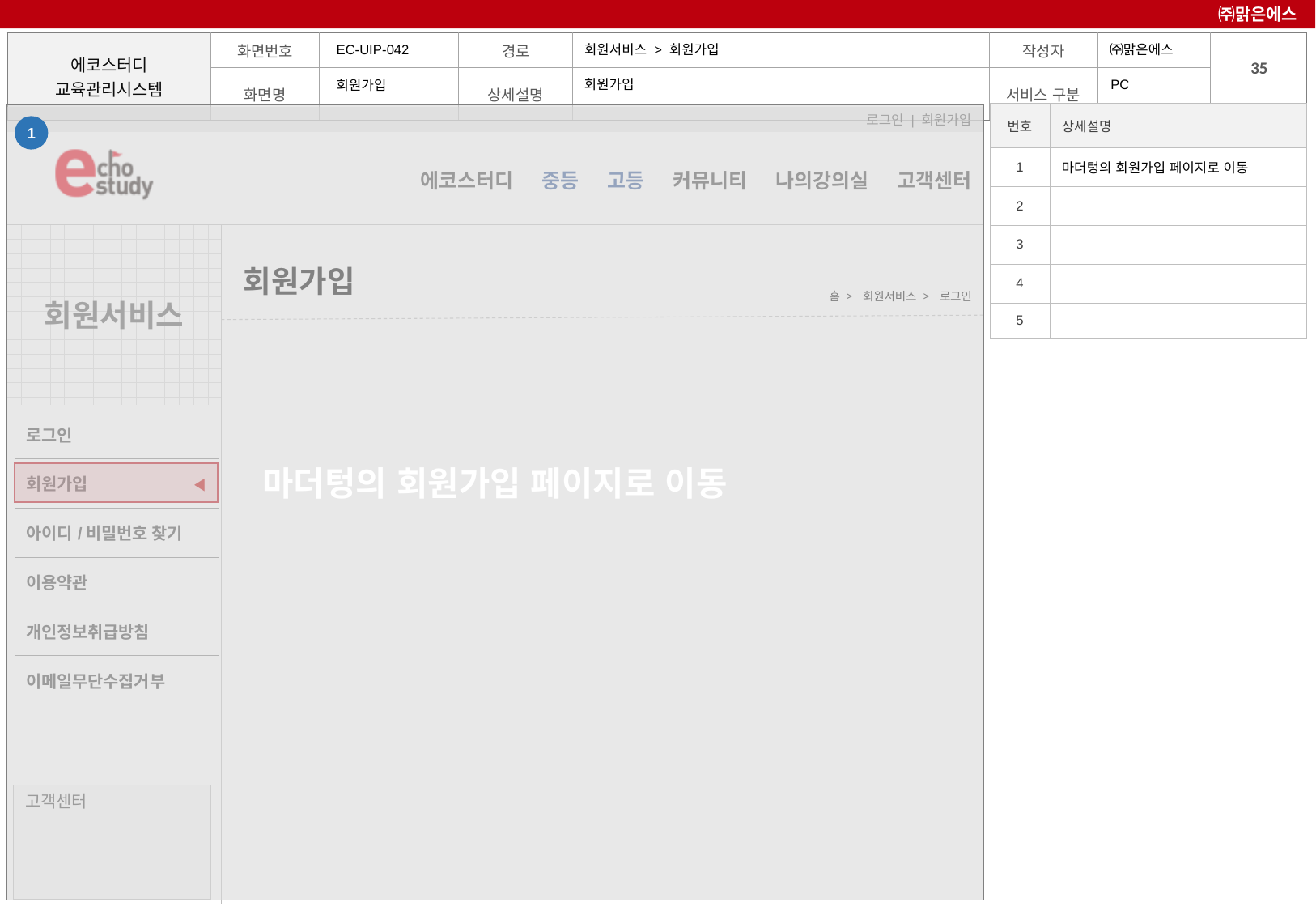

㈜맑은에스
회원서비스 > 회원가입
EC-UIP-042
PC
회원가입
회원가입
| 번호 | 상세설명 |
| --- | --- |
| 1 | 마더텅의 회원가입 페이지로 이동 |
| 2 |  |
| 3 |  |
| 4 |  |
| 5 |  |
마더텅의 회원가입 페이지로 이동

1
# 회원가입
홈 > 회원서비스 > 로그인
◀